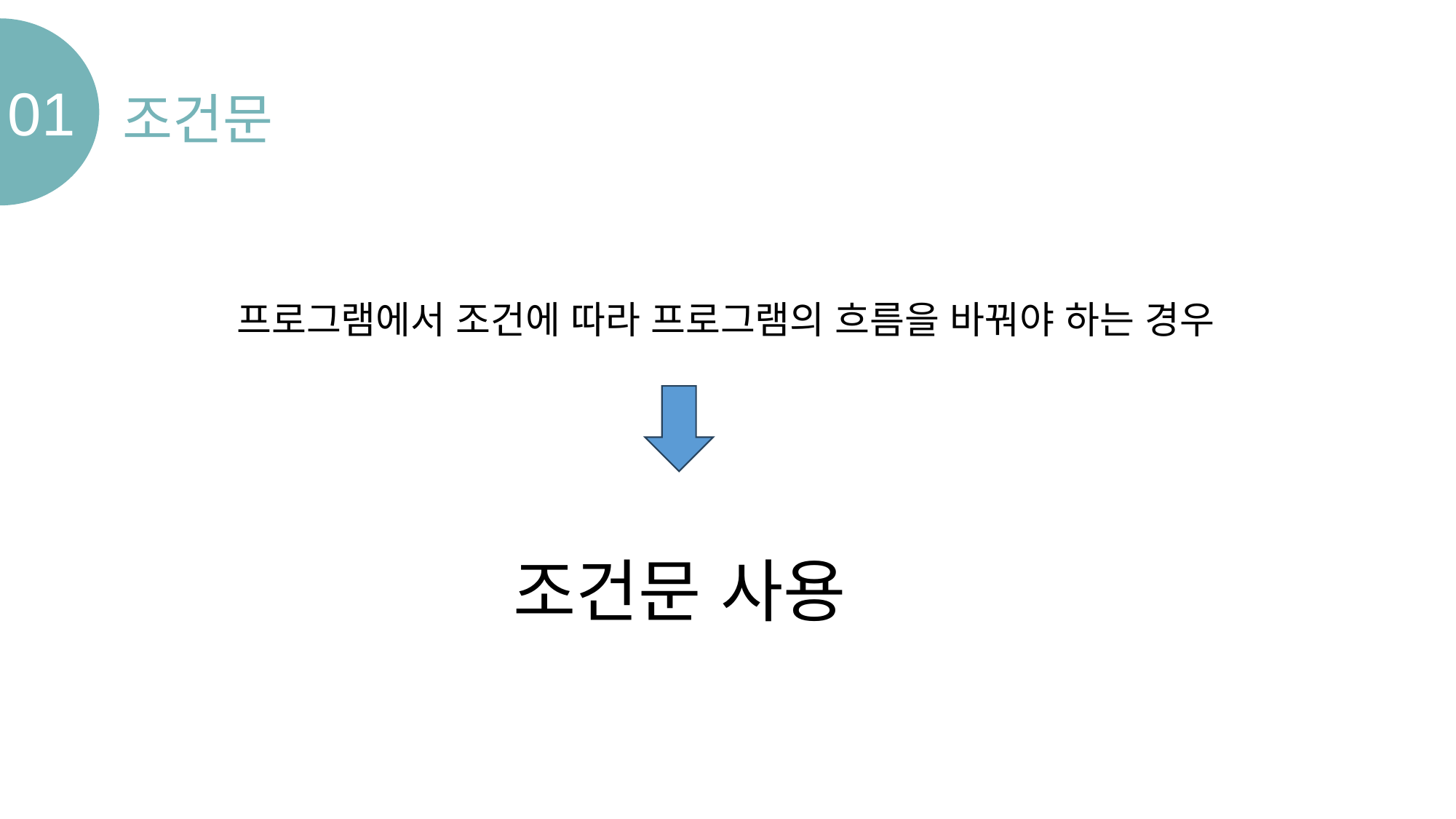

01
조건문
프로그램에서 조건에 따라 프로그램의 흐름을 바꿔야 하는 경우

조건문 사용